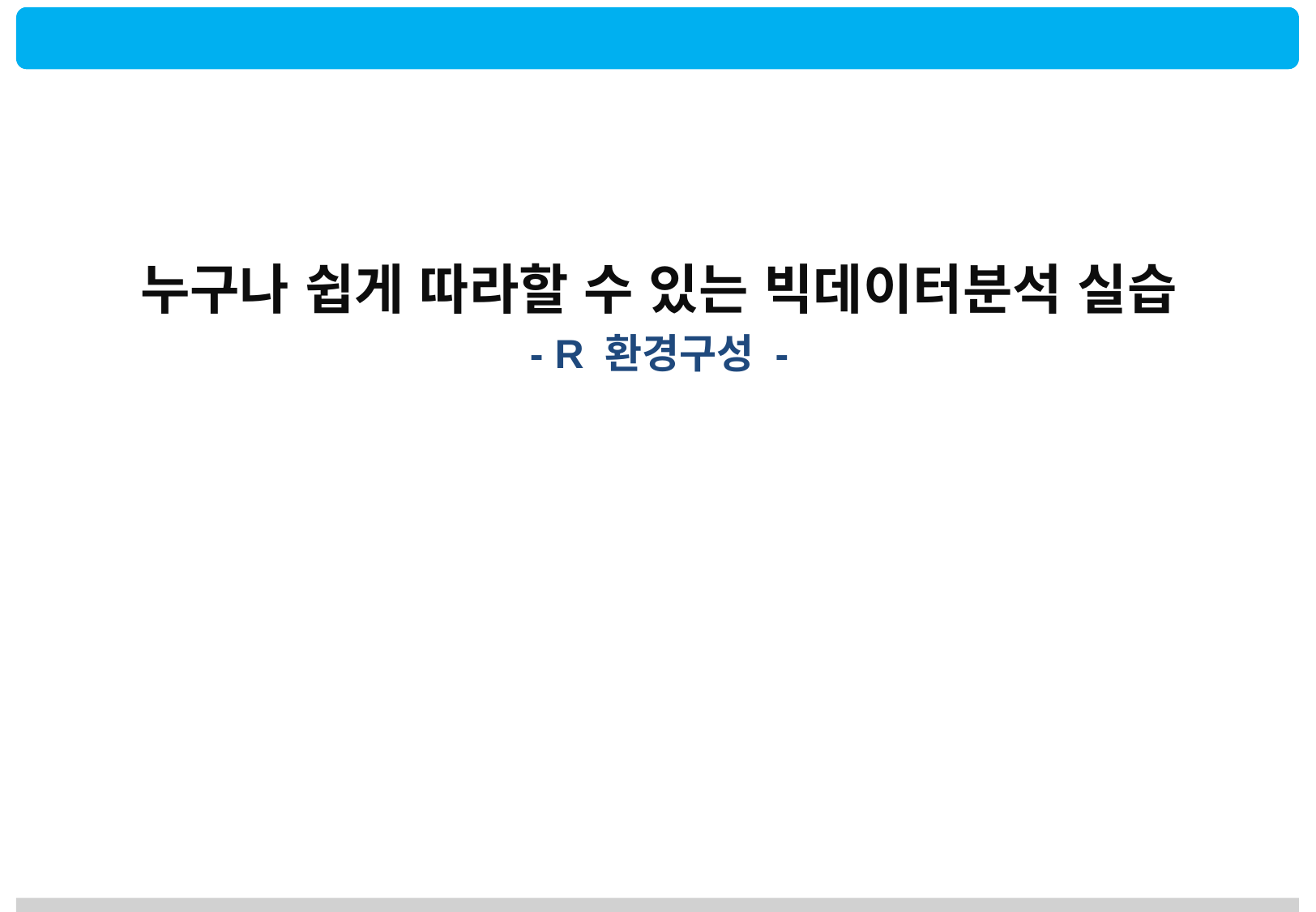

누구나 쉽게 따라할 수 있는 빅데이터분석 실습
- R 환경구성 -